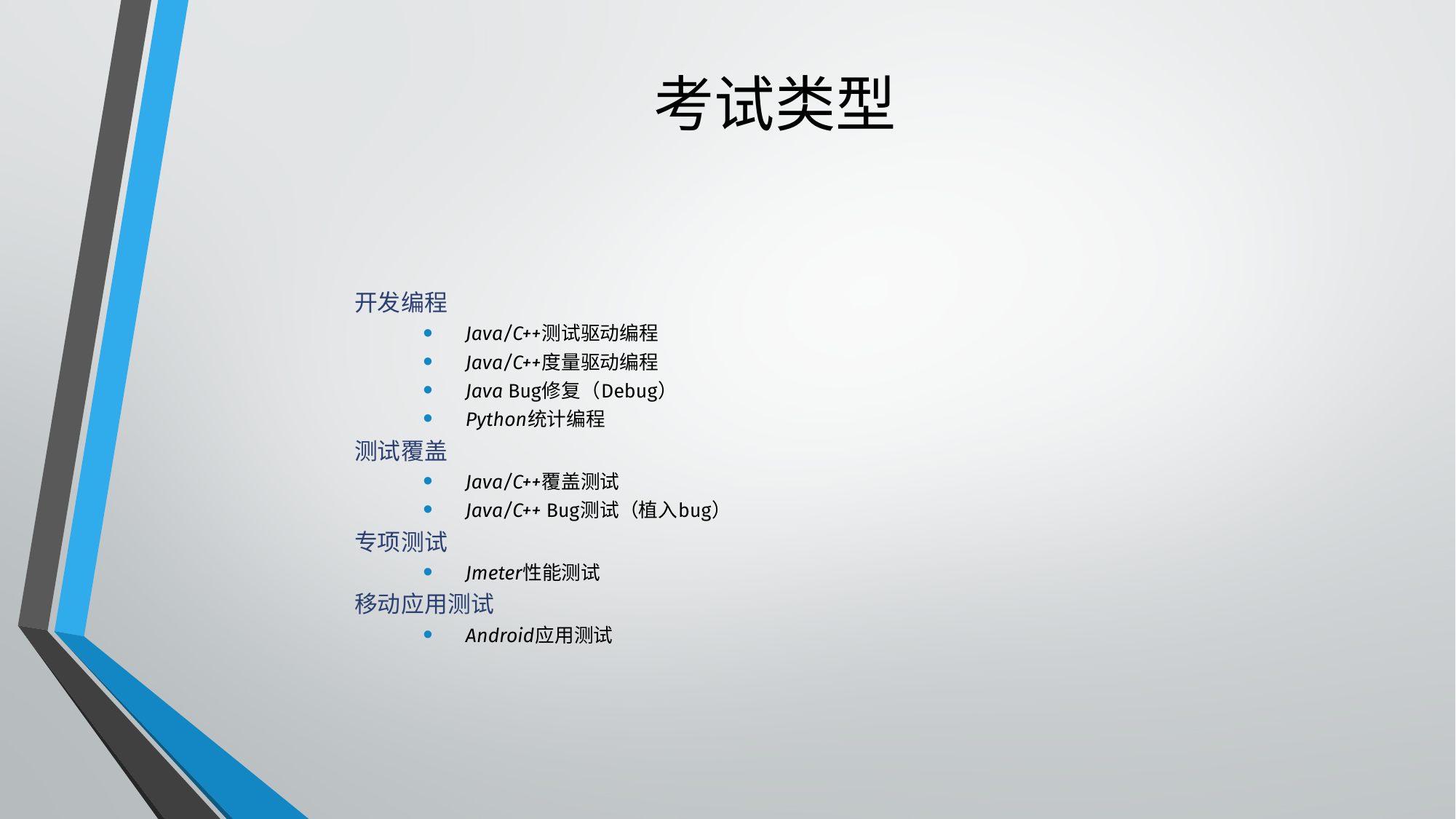

# 考试类型
开发编程
Java/C++测试驱动编程
Java/C++度量驱动编程
Java Bug修复（Debug）
Python统计编程
测试覆盖
Java/C++覆盖测试
Java/C++ Bug测试（植入bug）
专项测试
Jmeter性能测试
移动应用测试
Android应用测试